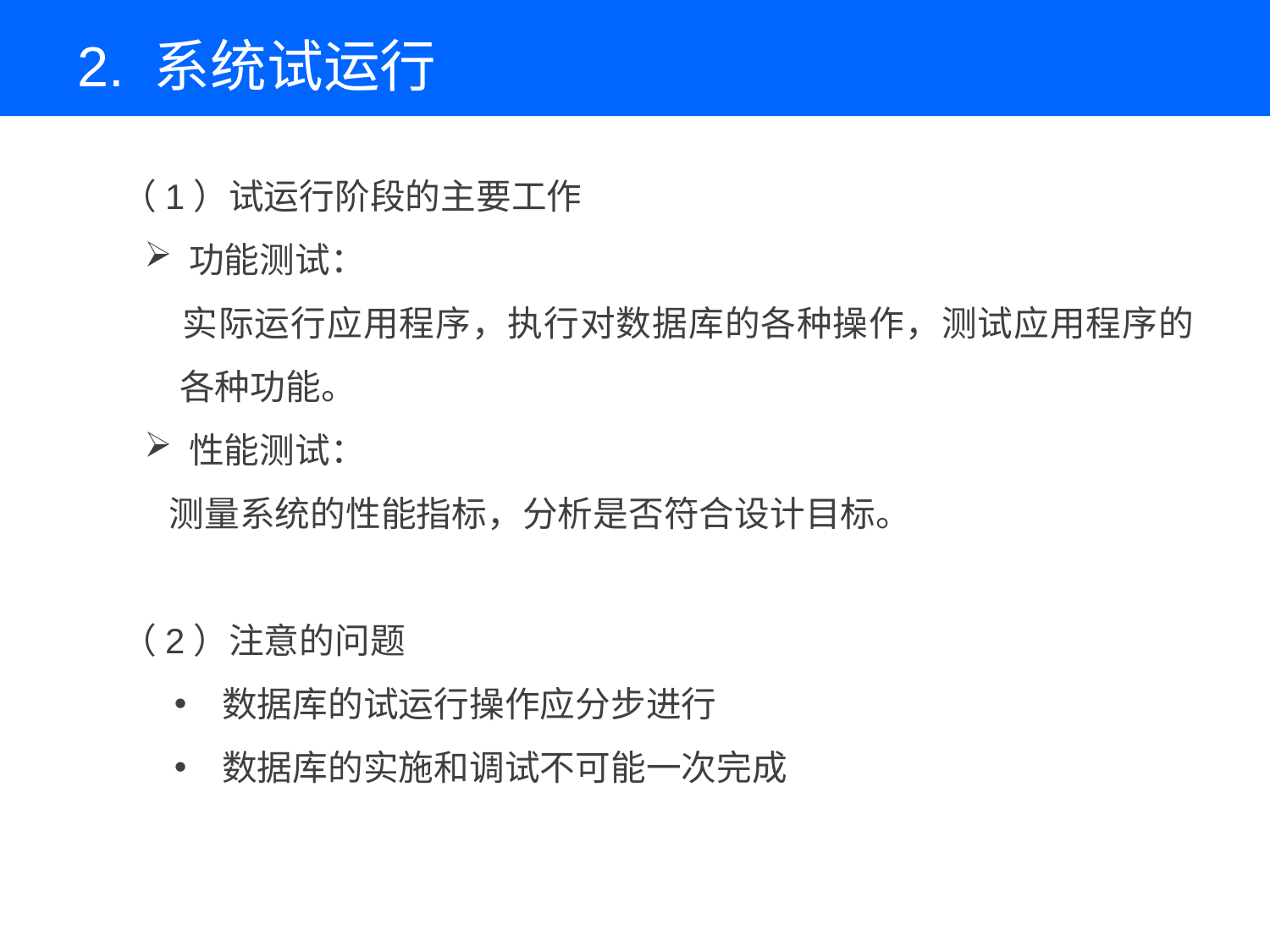

2. 系统试运行
（1）试运行阶段的主要工作
 功能测试：
实际运行应用程序，执行对数据库的各种操作，测试应用程序的各种功能。
 性能测试：
     测量系统的性能指标，分析是否符合设计目标。

（2）注意的问题
数据库的试运行操作应分步进行
数据库的实施和调试不可能一次完成